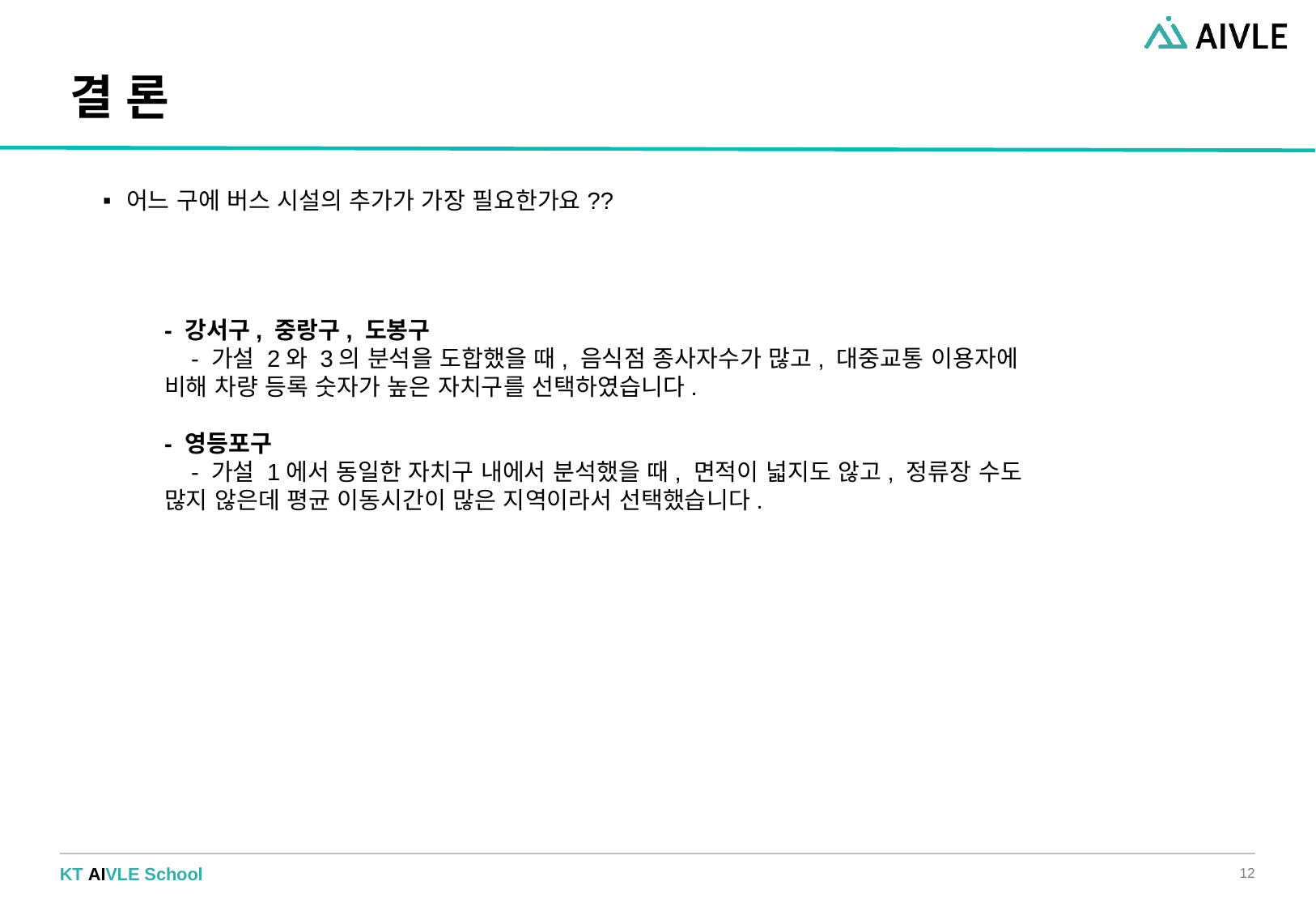

# 결 론
어느 구에 버스 시설의 추가가 가장 필요한가요??
- 강서구, 중랑구, 도봉구
    - 가설 2와 3의 분석을 도합했을 때, 음식점 종사자수가 많고, 대중교통 이용자에 비해 차량 등록 숫자가 높은 자치구를 선택하였습니다.

- 영등포구
    - 가설 1에서 동일한 자치구 내에서 분석했을 때, 면적이 넓지도 않고, 정류장 수도 많지 않은데 평균 이동시간이 많은 지역이라서 선택했습니다.